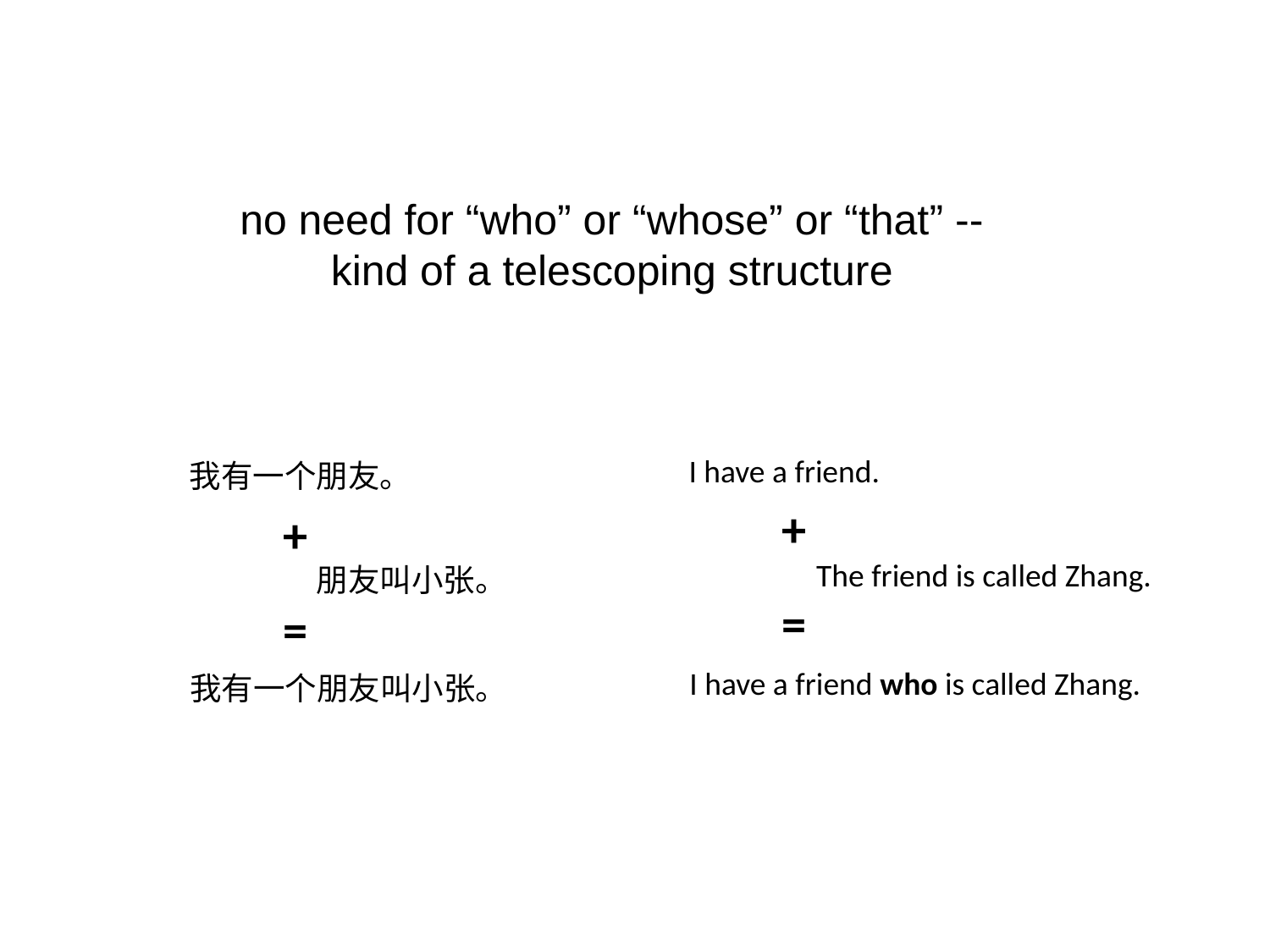

no need for “who” or “whose” or “that” -- kind of a telescoping structure
I have a friend.
我有一个朋友。
+
+
The friend is called Zhang.
朋友叫小张。
=
=
I have a friend who is called Zhang.
我有一个朋友叫小张。